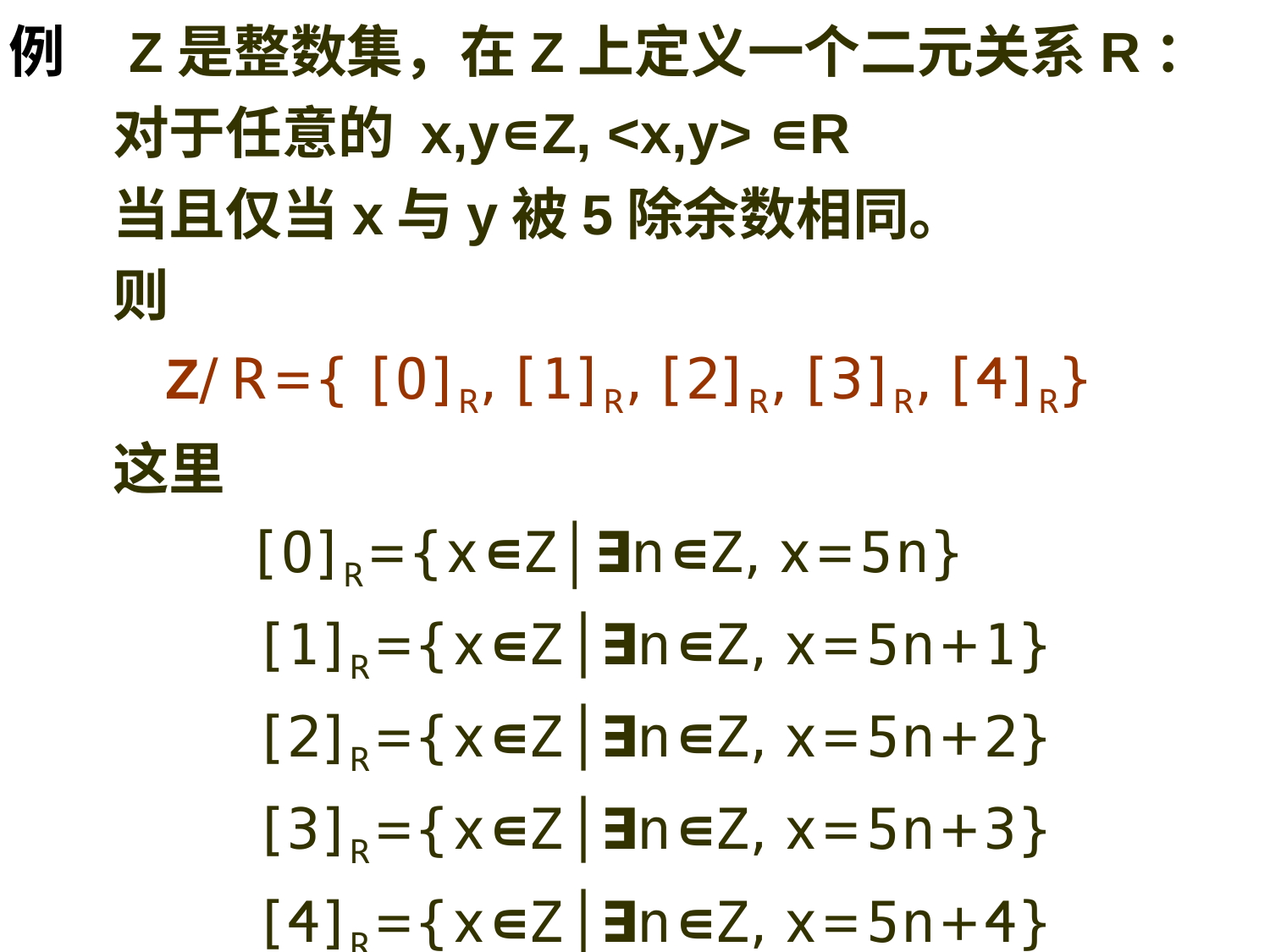

例    Z是整数集，在Z上定义一个二元关系R：
       对于任意的 x,y∊Z, <x,y> ∊R
       当且仅当x与y被5除余数相同。
       则
          Z/R={ [0]R, [1]R, [2]R, [3]R, [4]R}
       这里
               [0]R={x∊Z│∃n∊Z, x=5n}
		[1]R={x∊Z│∃n∊Z, x=5n+1}
		[2]R={x∊Z│∃n∊Z, x=5n+2}
		[3]R={x∊Z│∃n∊Z, x=5n+3}
		[4]R={x∊Z│∃n∊Z, x=5n+4}